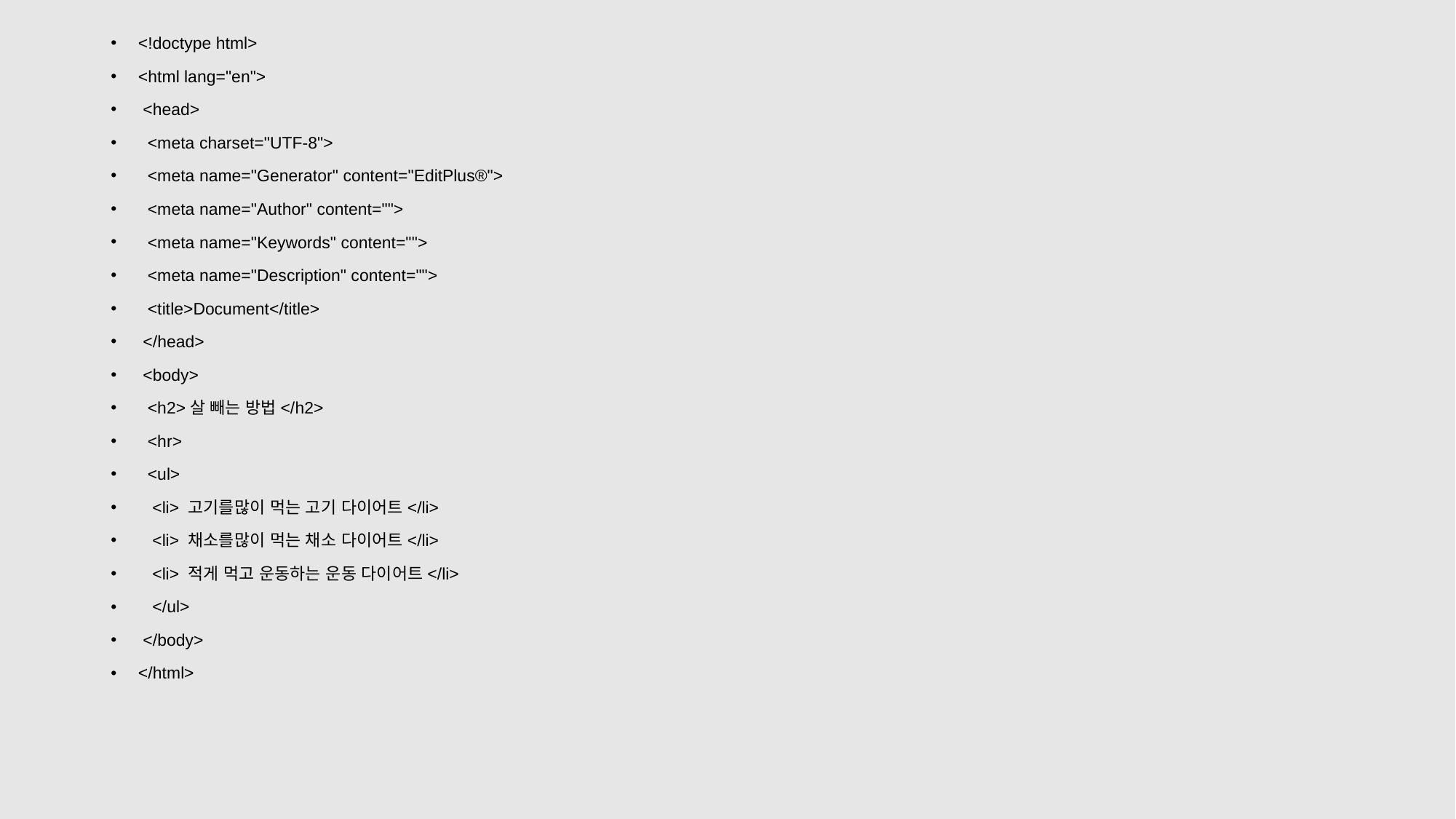

<!doctype html>
<html lang="en">
 <head>
  <meta charset="UTF-8">
  <meta name="Generator" content="EditPlus®">
  <meta name="Author" content="">
  <meta name="Keywords" content="">
  <meta name="Description" content="">
  <title>Document</title>
 </head>
 <body>
  <h2>살 빼는 방법</h2>
  <hr>
  <ul>
   <li> 고기를많이 먹는 고기 다이어트</li>
   <li> 채소를많이 먹는 채소 다이어트</li>
   <li> 적게 먹고 운동하는 운동 다이어트</li>
   </ul>
 </body>
</html>